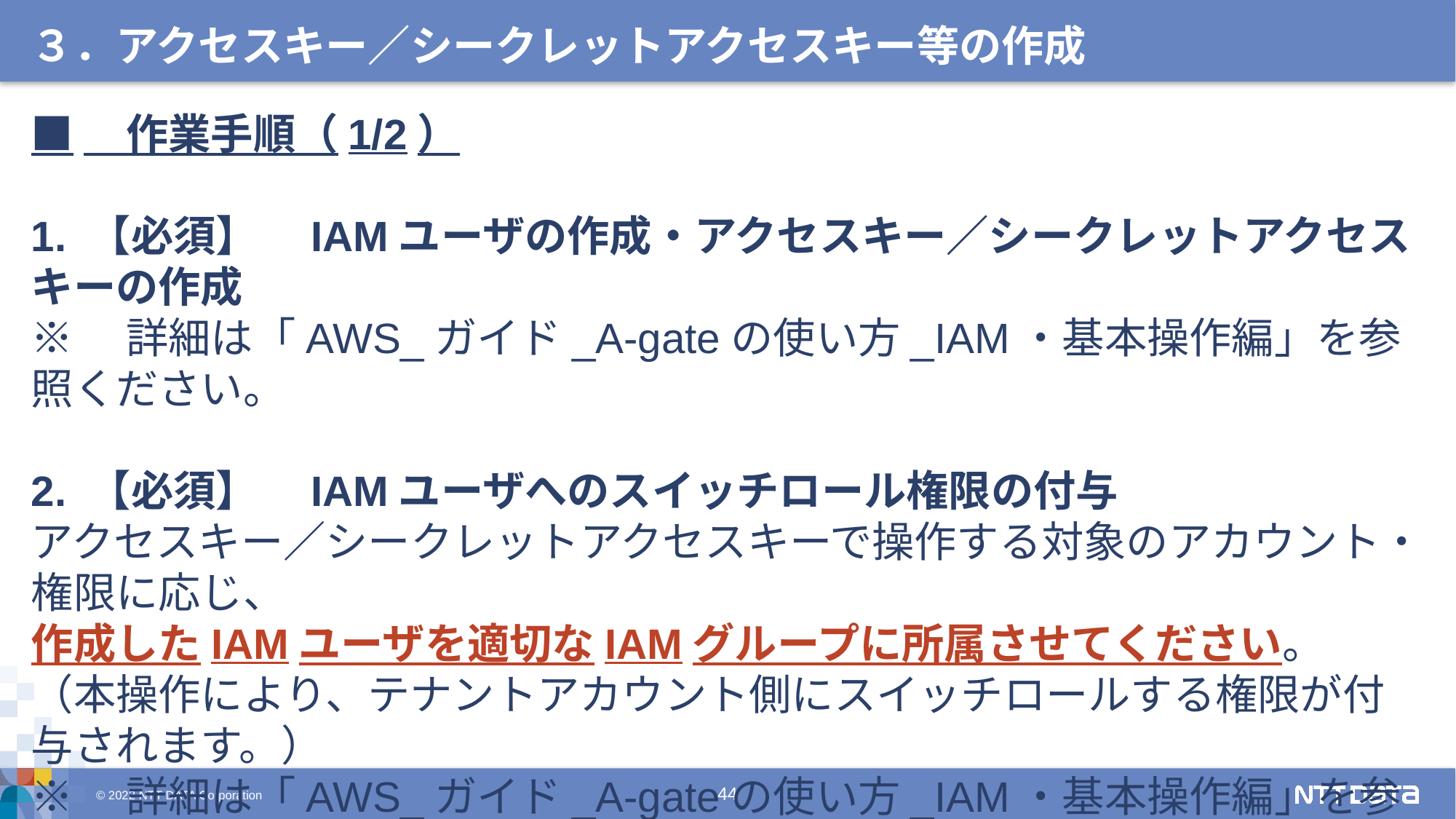

３．アクセスキー／シークレットアクセスキー等の作成
■　作業手順（1/2）

1. 【必須】　IAMユーザの作成・アクセスキー／シークレットアクセスキーの作成
※　詳細は「AWS_ガイド_A-gateの使い方_IAM・基本操作編」を参照ください。

2. 【必須】　IAMユーザへのスイッチロール権限の付与
アクセスキー／シークレットアクセスキーで操作する対象のアカウント・権限に応じ、
作成したIAMユーザを適切なIAMグループに所属させてください。
（本操作により、テナントアカウント側にスイッチロールする権限が付与されます。）
※　詳細は「AWS_ガイド_A-gateの使い方_IAM・基本操作編」を参照ください。